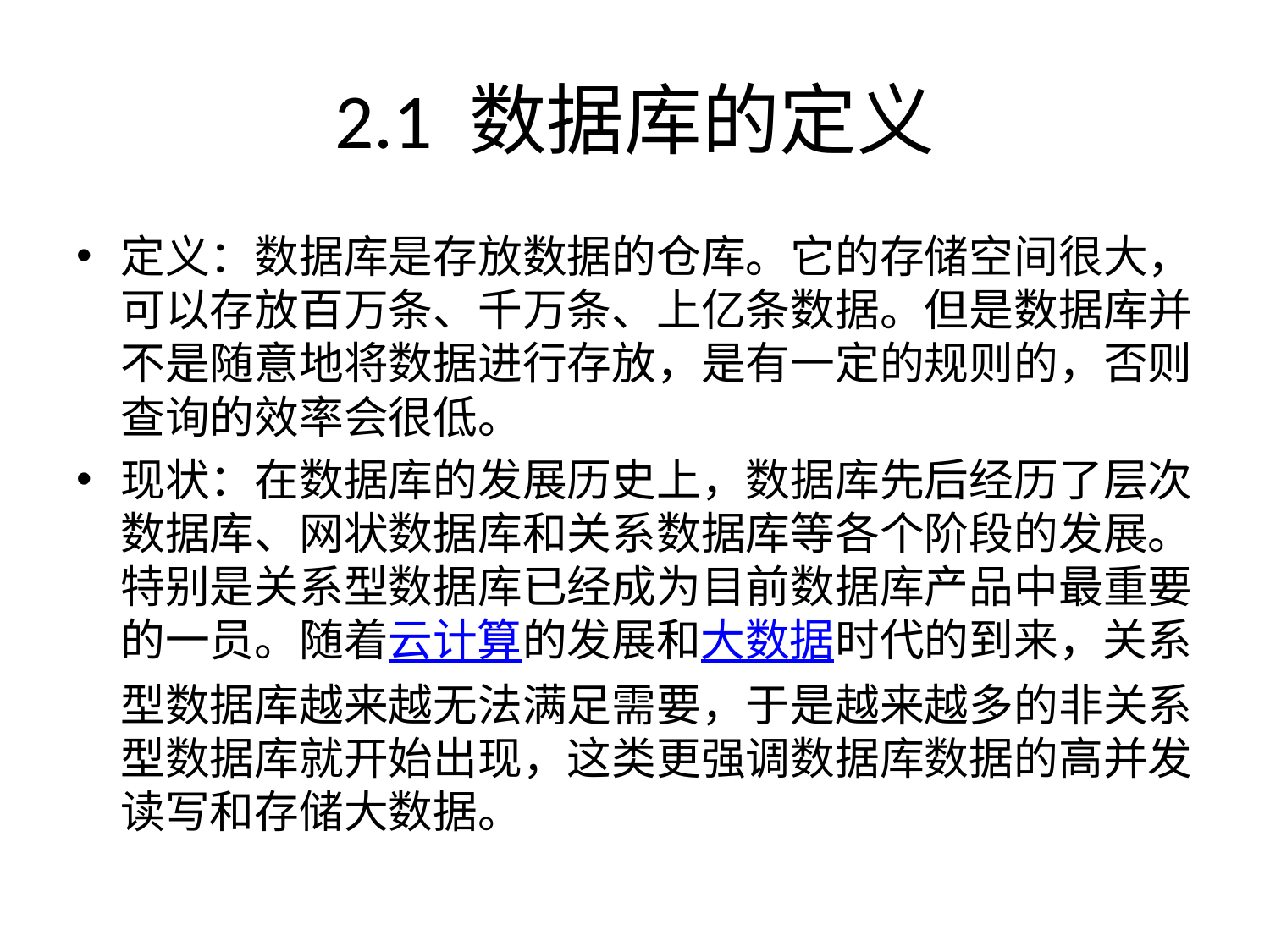

# 2.1 数据库的定义
定义：数据库是存放数据的仓库。它的存储空间很大，可以存放百万条、千万条、上亿条数据。但是数据库并不是随意地将数据进行存放，是有一定的规则的，否则查询的效率会很低。
现状：在数据库的发展历史上，数据库先后经历了层次数据库、网状数据库和关系数据库等各个阶段的发展。特别是关系型数据库已经成为目前数据库产品中最重要的一员。随着云计算的发展和大数据时代的到来，关系型数据库越来越无法满足需要，于是越来越多的非关系型数据库就开始出现，这类更强调数据库数据的高并发读写和存储大数据。